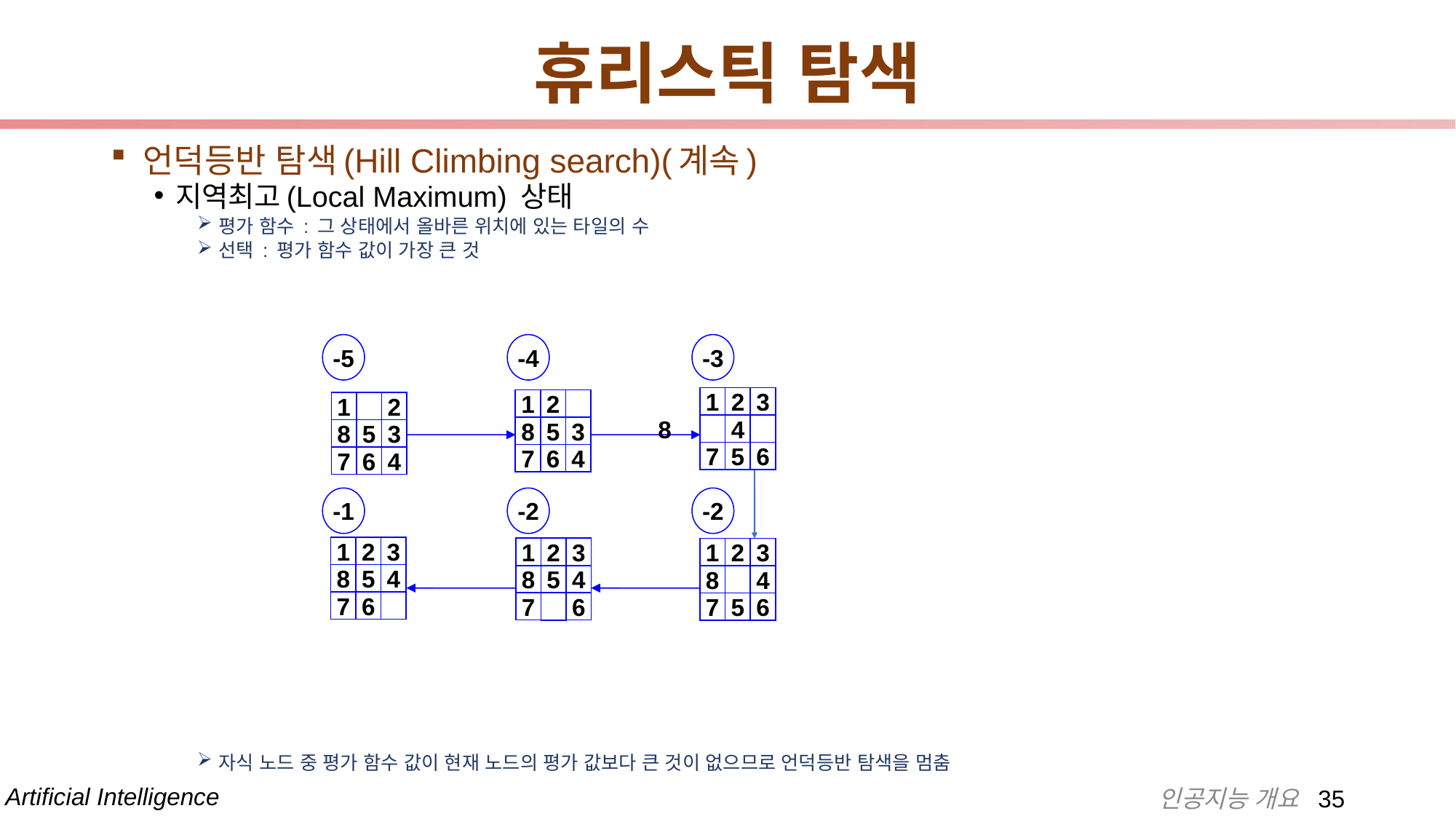

# 휴리스틱 탐색
언덕등반 탐색(Hill Climbing search)(계속)
지역최고(Local Maximum) 상태
평가 함수 : 그 상태에서 올바른 위치에 있는 타일의 수
선택 : 평가 함수 값이 가장 큰 것

자식 노드 중 평가 함수 값이 현재 노드의 평가 값보다 큰 것이 없으므로 언덕등반 탐색을 멈춤
-5
-4
-3
1
2
3
8

4

7
6

5
1
2

8
5
3
7
6
4
1

2
8
5
3
7
6
4

-1
-2
-2
1
2
3
8

5
4
7
6

1
2
3
8

5
4
7
6

1
2
3
8

4
7
6

5